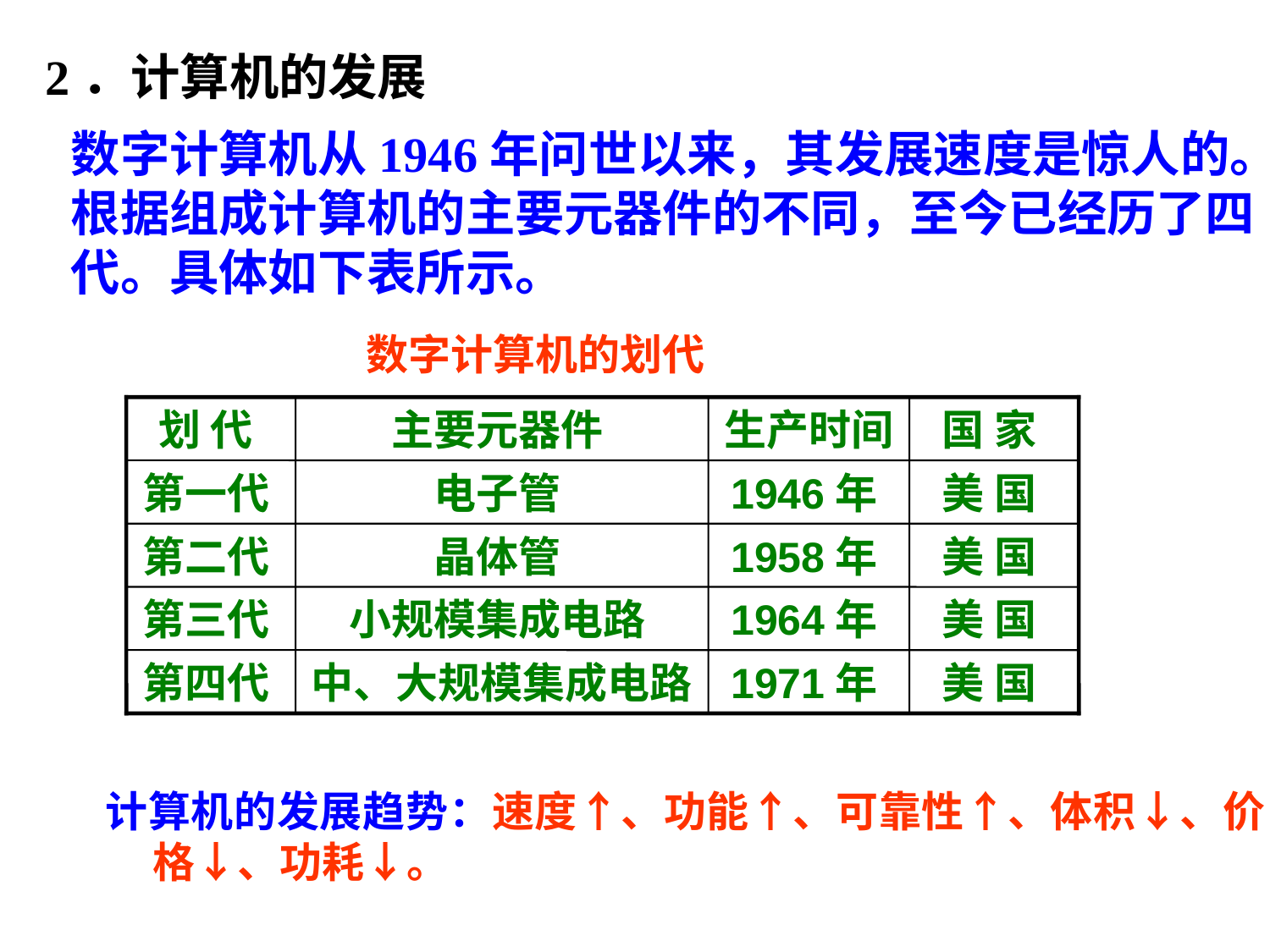

2．计算机的发展
# 数字计算机从1946年问世以来，其发展速度是惊人的。根据组成计算机的主要元器件的不同，至今已经历了四代。具体如下表所示。
     数字计算机的划代
划 代

主要元器件

生产时间

国 家

第一代

电子管
1946年
美 国
第二代

晶体管
1958年
美 国
第三代

小规模集成电路
1964年
美 国
第四代

中、大规模集成电路
1971年
美 国

计算机的发展趋势：速度↑、功能↑、可靠性↑、体积↓、价格↓、功耗↓。